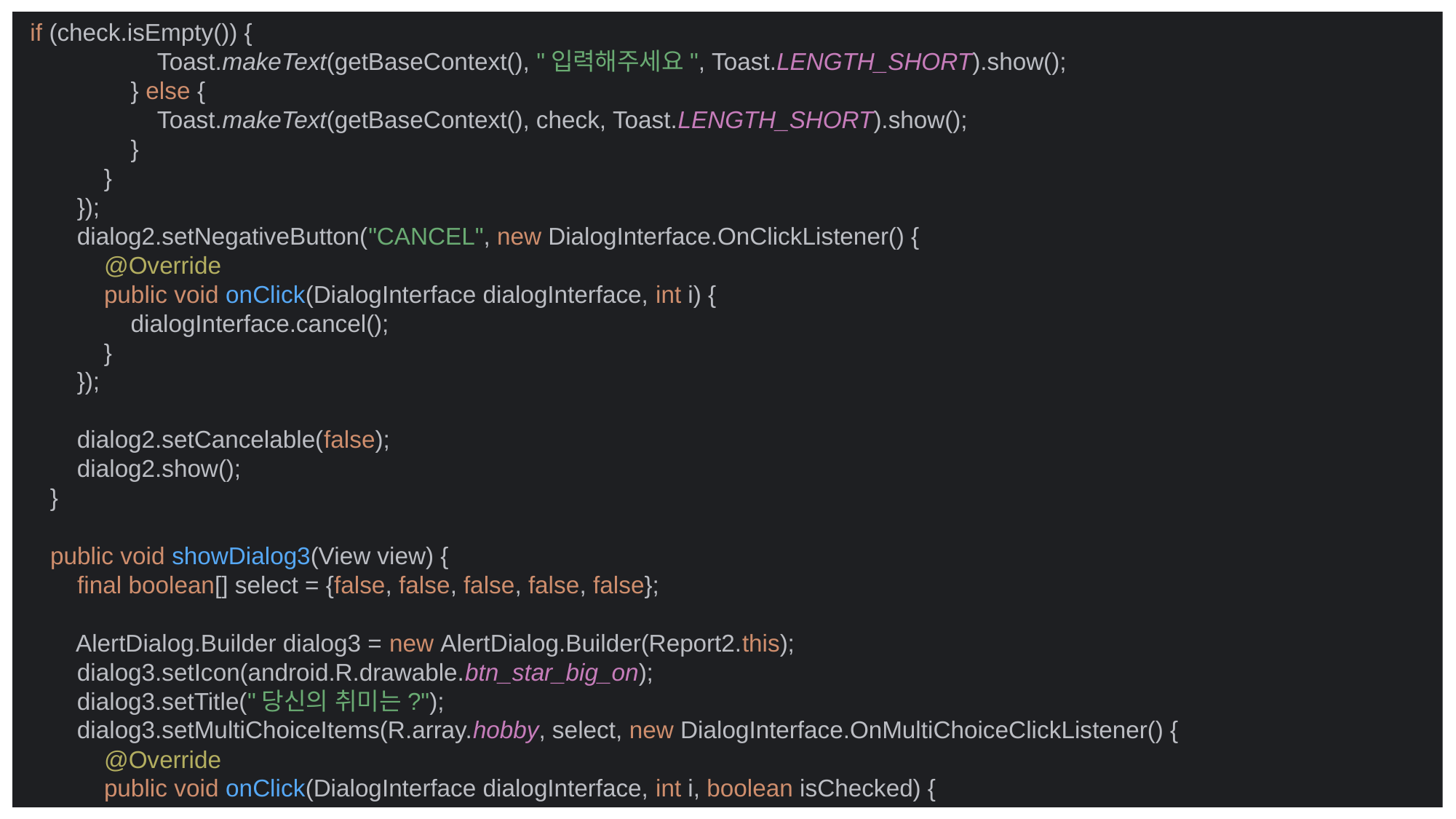

if (check.isEmpty()) {
                    Toast.makeText(getBaseContext(), "입력해주세요", Toast.LENGTH_SHORT).show();
                } else {
                    Toast.makeText(getBaseContext(), check, Toast.LENGTH_SHORT).show();
                }
            }
        });
        dialog2.setNegativeButton("CANCEL", new DialogInterface.OnClickListener() {
            @Override
            public void onClick(DialogInterface dialogInterface, int i) {
                dialogInterface.cancel();
            }
        });
        dialog2.setCancelable(false);
        dialog2.show();
    }
    public void showDialog3(View view) {
        final boolean[] select = {false, false, false, false, false};
        AlertDialog.Builder dialog3 = new AlertDialog.Builder(Report2.this);
        dialog3.setIcon(android.R.drawable.btn_star_big_on);
        dialog3.setTitle("당신의 취미는?");
        dialog3.setMultiChoiceItems(R.array.hobby, select, new DialogInterface.OnMultiChoiceClickListener() {
            @Override
            public void onClick(DialogInterface dialogInterface, int i, boolean isChecked) {